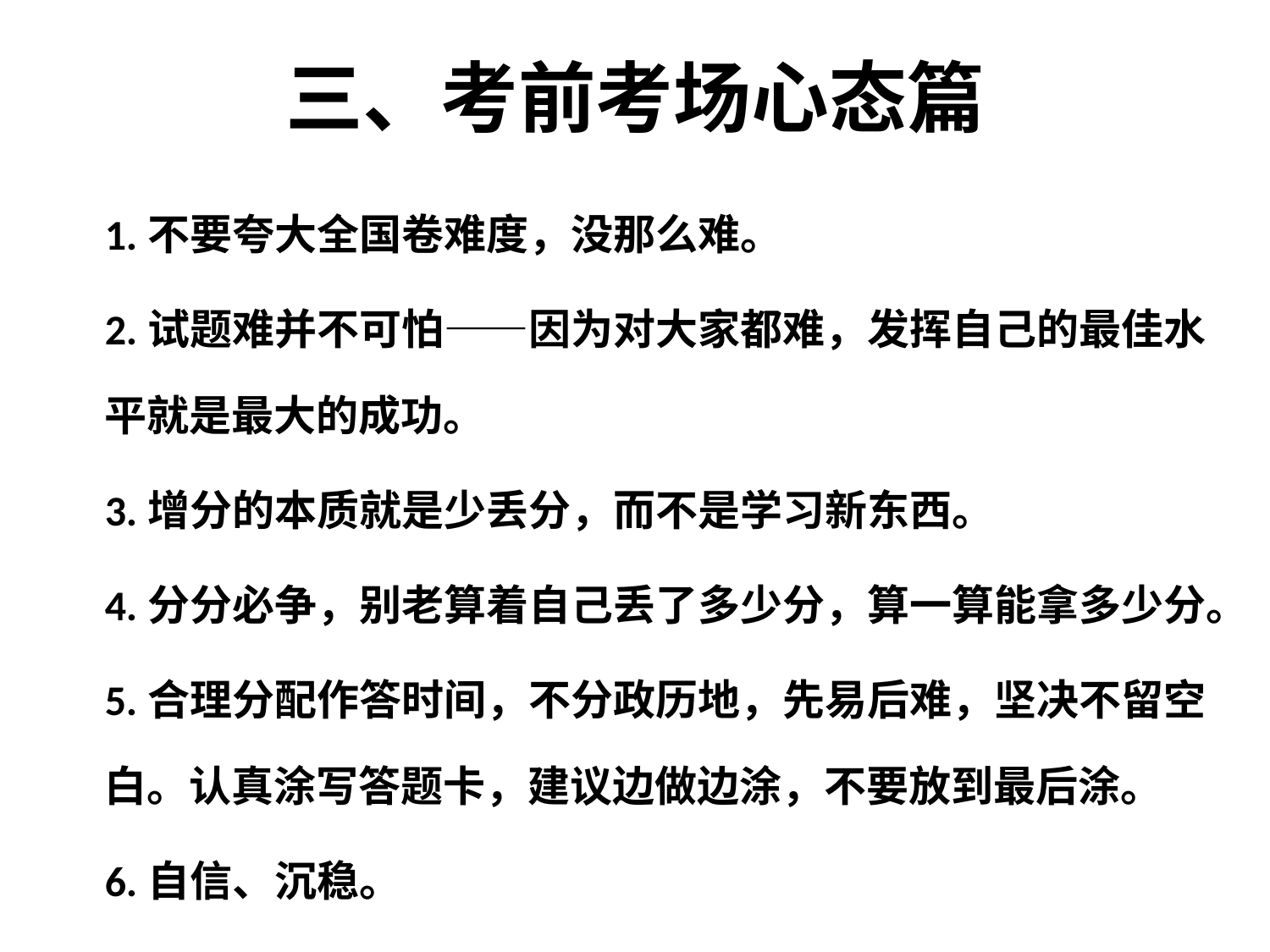

# 三、考前考场心态篇
1.不要夸大全国卷难度，没那么难。
2.试题难并不可怕——因为对大家都难，发挥自己的最佳水平就是最大的成功。
3.增分的本质就是少丢分，而不是学习新东西。
4.分分必争，别老算着自己丢了多少分，算一算能拿多少分。
5.合理分配作答时间，不分政历地，先易后难，坚决不留空白。认真涂写答题卡，建议边做边涂，不要放到最后涂。
6.自信、沉稳。